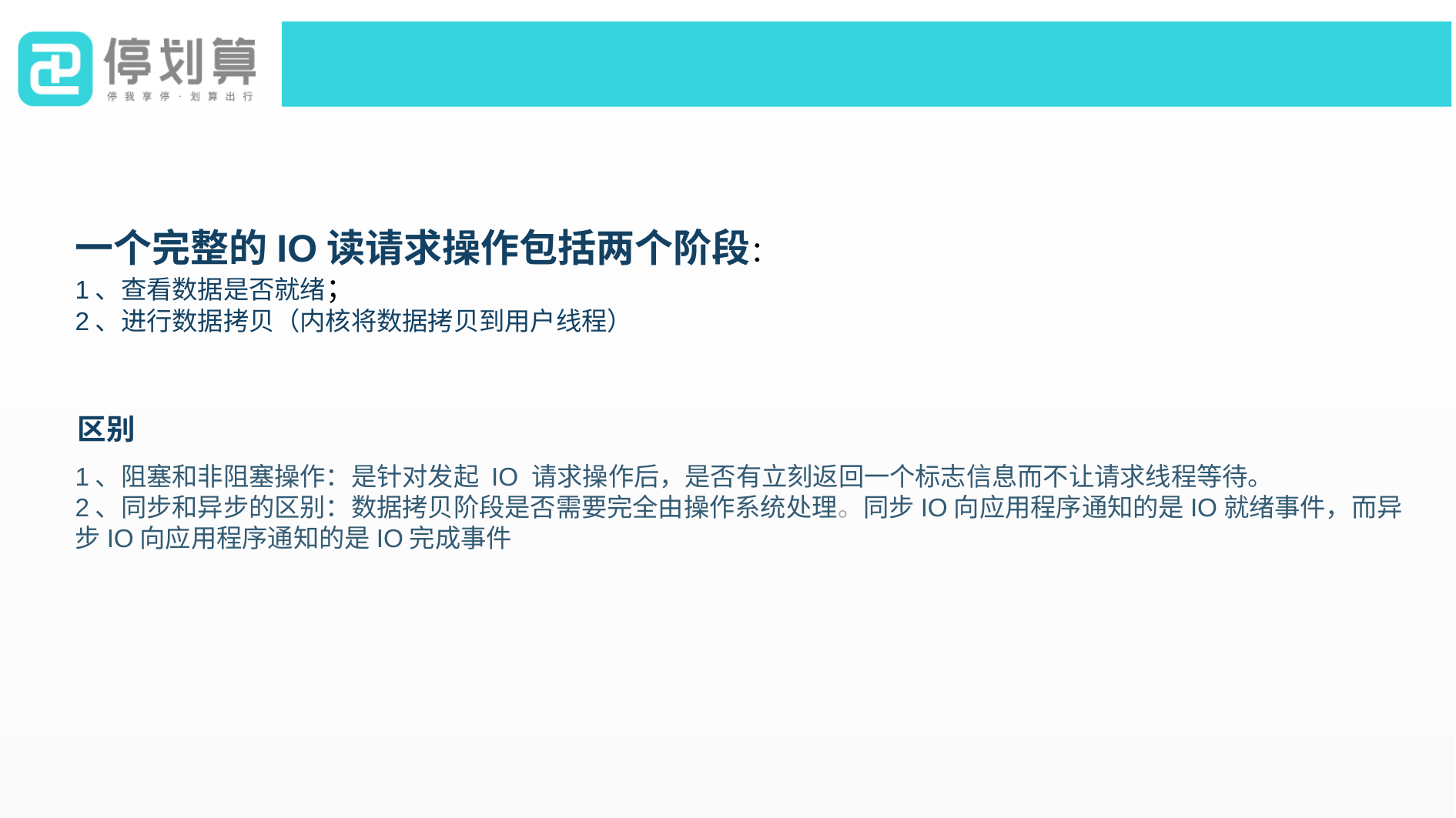

一个完整的IO读请求操作包括两个阶段：
1、查看数据是否就绪；
2、进行数据拷贝（内核将数据拷贝到用户线程）
区别
1、阻塞和非阻塞操作：是针对发起 IO 请求操作后，是否有立刻返回一个标志信息而不让请求线程等待。
2、同步和异步的区别：数据拷贝阶段是否需要完全由操作系统处理。同步IO向应用程序通知的是IO就绪事件，而异步IO向应用程序通知的是IO完成事件